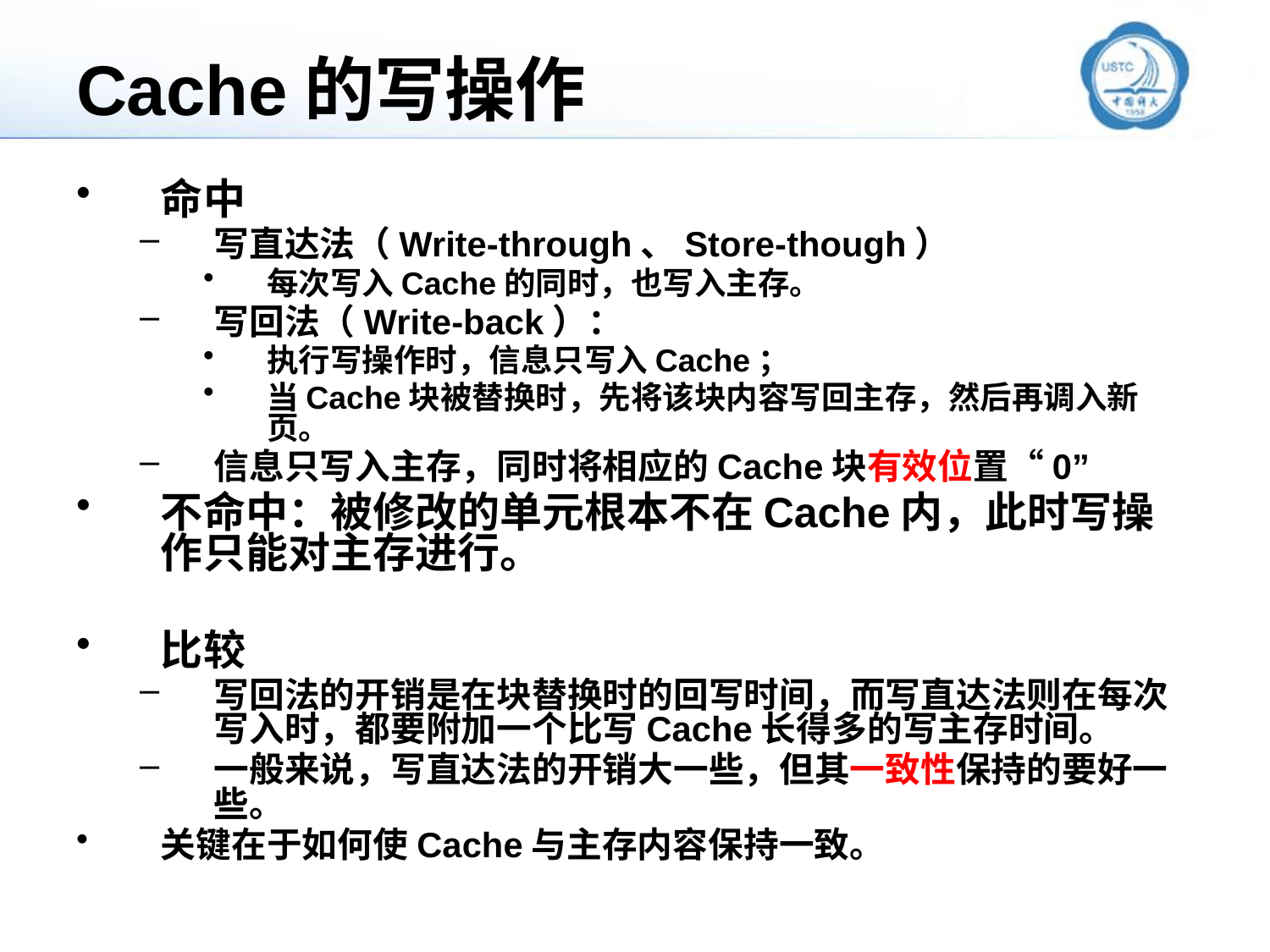

# Cache的写操作
命中
写直达法（Write-through、Store-though）
每次写入Cache的同时，也写入主存。
写回法（Write-back）：
执行写操作时，信息只写入Cache；
当Cache块被替换时，先将该块内容写回主存，然后再调入新页。
信息只写入主存，同时将相应的Cache块有效位置“0”
不命中：被修改的单元根本不在Cache内，此时写操作只能对主存进行。

比较
写回法的开销是在块替换时的回写时间，而写直达法则在每次写入时，都要附加一个比写Cache长得多的写主存时间。
一般来说，写直达法的开销大一些，但其一致性保持的要好一些。
关键在于如何使Cache与主存内容保持一致。